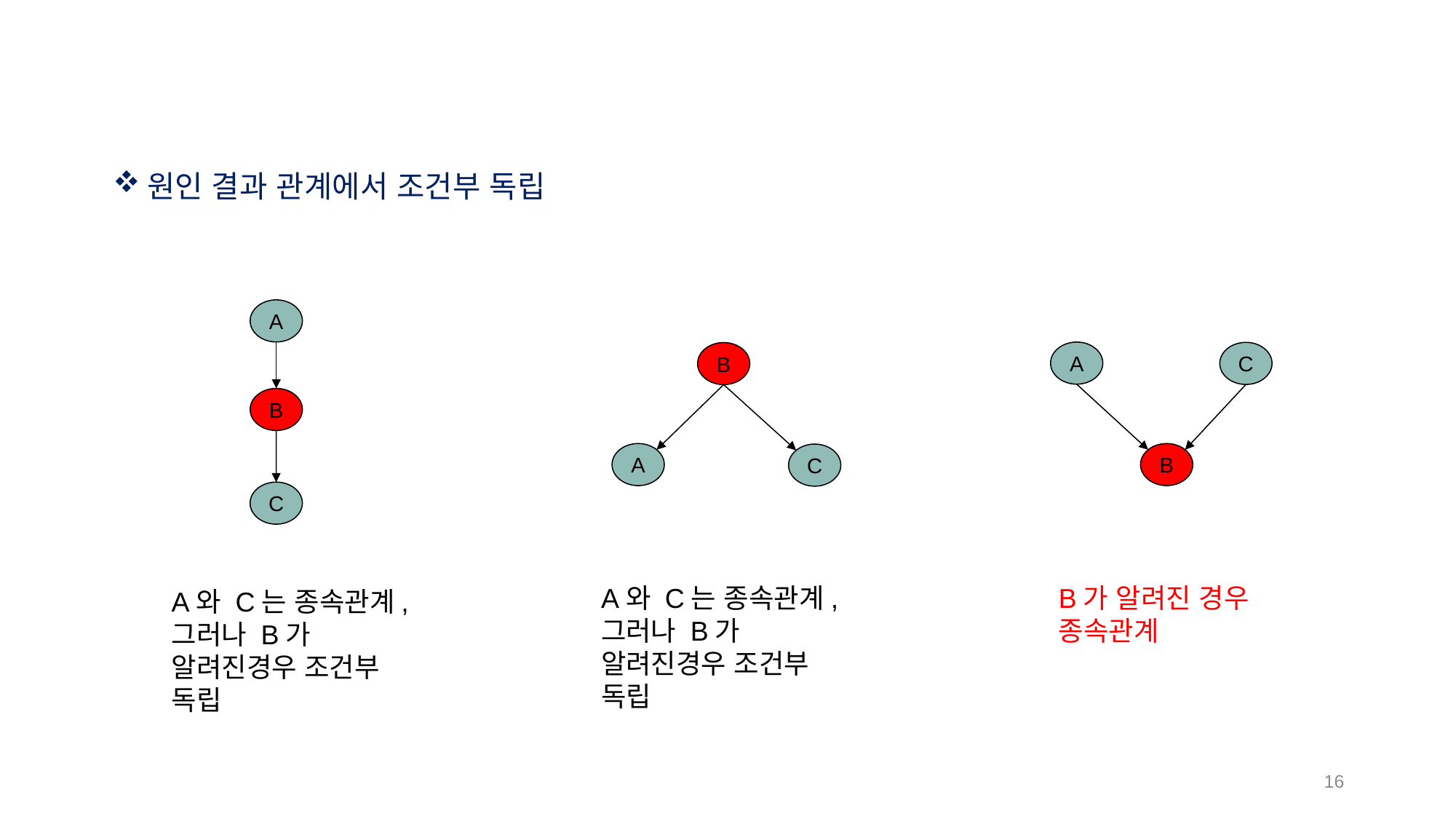

원인 결과 관계에서 조건부 독립
A
A
C
B
B
B
A
C
C
A와 C는 종속관계,
그러나 B가 알려진경우 조건부 독립
B가 알려진 경우
종속관계
A와 C는 종속관계,
그러나 B가 알려진경우 조건부 독립
16